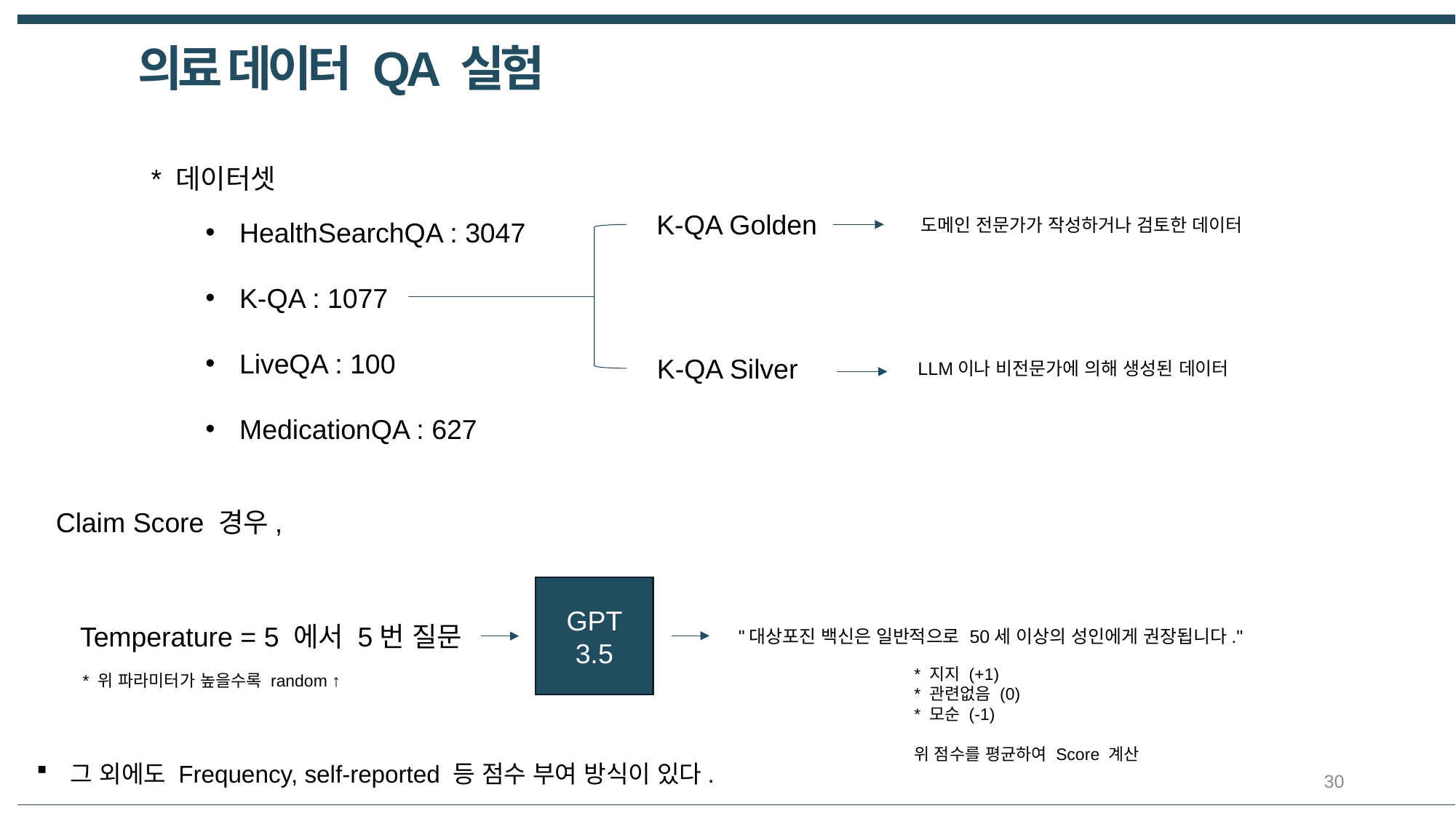

의료 데이터 QA 실험
* 데이터셋
K-QA Golden
도메인 전문가가 작성하거나 검토한 데이터
HealthSearchQA : 3047

K-QA : 1077

LiveQA : 100

MedicationQA : 627

K-QA Silver
LLM이나 비전문가에 의해 생성된 데이터
Claim Score 경우,
GPT 3.5
Temperature = 5 에서 5번 질문
"대상포진 백신은 일반적으로 50세 이상의 성인에게 권장됩니다."
* 지지 (+1)
* 관련없음 (0)
* 모순 (-1)

위 점수를 평균하여 Score 계산
* 위 파라미터가 높을수록 random ↑
그 외에도 Frequency, self-reported 등 점수 부여 방식이 있다.
30